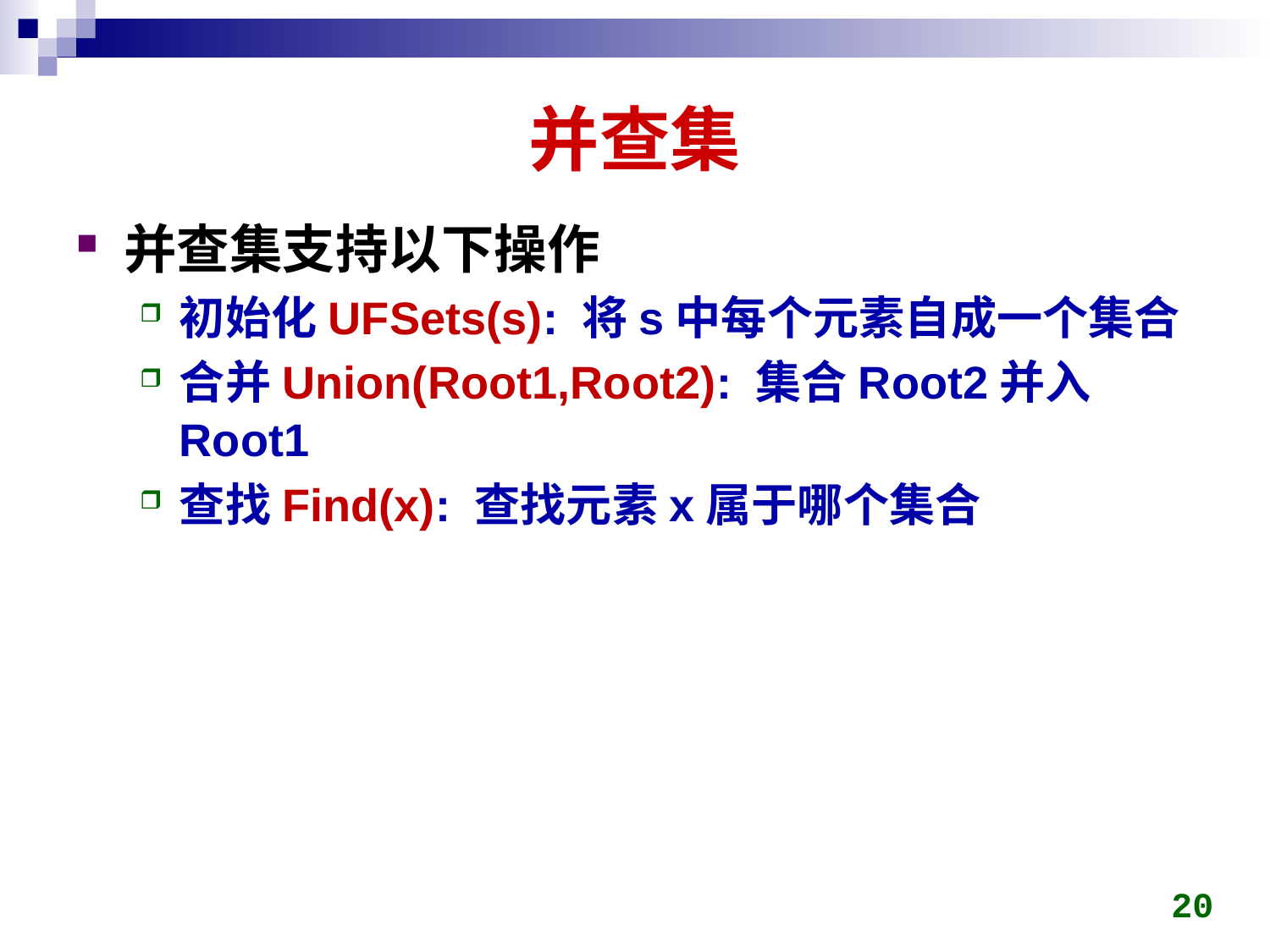

# 并查集
并查集支持以下操作
初始化UFSets(s): 将s中每个元素自成一个集合
合并Union(Root1,Root2): 集合Root2并入Root1
查找Find(x): 查找元素x属于哪个集合
20